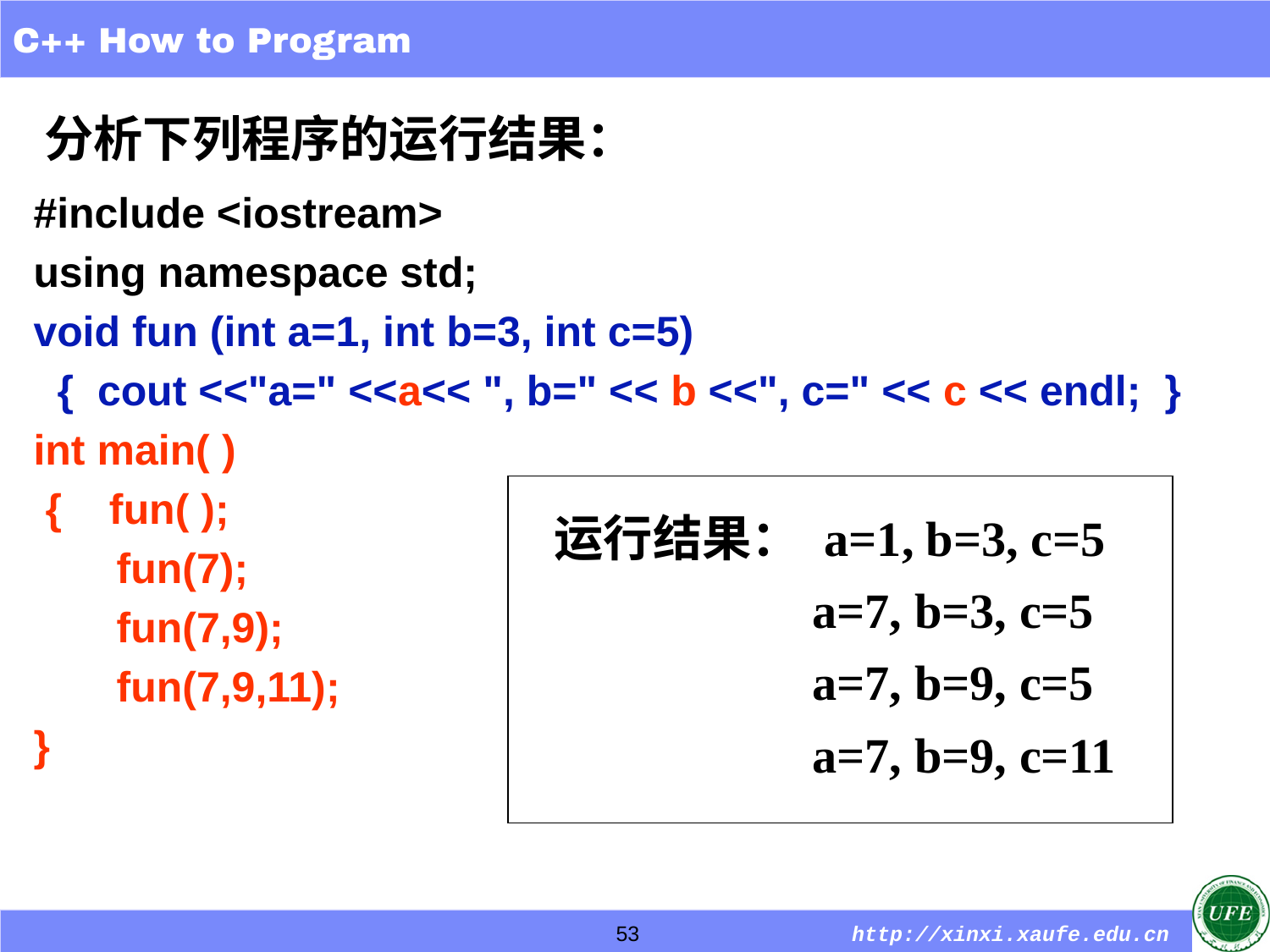

分析下列程序的运行结果：
#include <iostream>
using namespace std;
void fun (int a=1, int b=3, int c=5)
  {  cout <<"a=" <<a<< ", b=" << b <<", c=" << c << endl;  }
int main( )
 {    fun( );
       fun(7);
       fun(7,9);
       fun(7,9,11);
}

运行结果： a=1, b=3, c=5
                     a=7, b=3, c=5
                     a=7, b=9, c=5
                     a=7, b=9, c=11
53